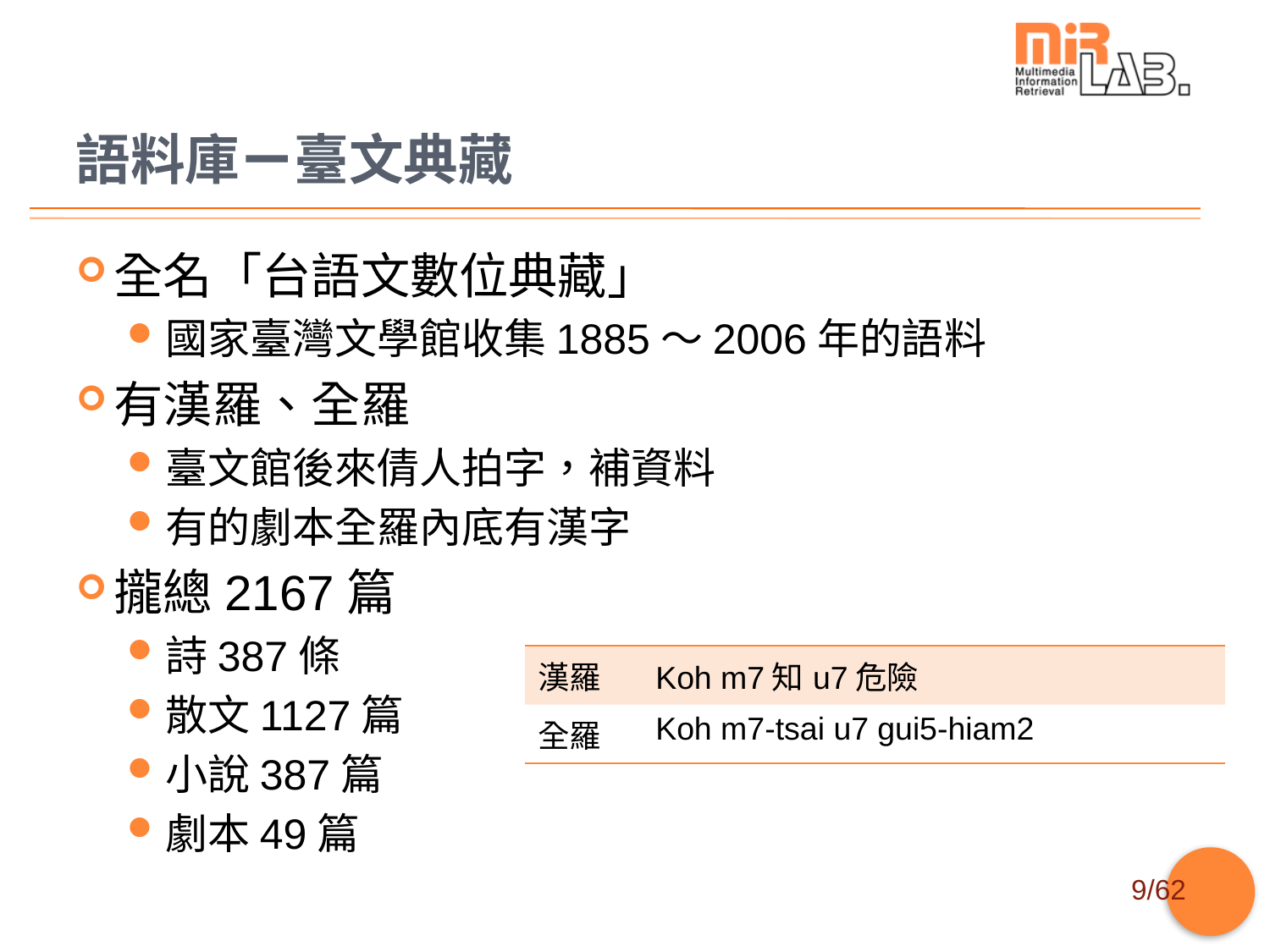

# 語料庫ㄧ臺文典藏
全名「台語文數位典藏」
國家臺灣文學館收集1885～2006年的語料
有漢羅、全羅
臺文館後來倩人拍字，補資料
有的劇本全羅內底有漢字
攏總2167篇
詩387條
散文1127篇
小說387篇
劇本49篇
| 漢羅 | Koh m7知u7危險 |
| --- | --- |
| 全羅 | Koh m7-tsai u7 gui5-hiam2 |